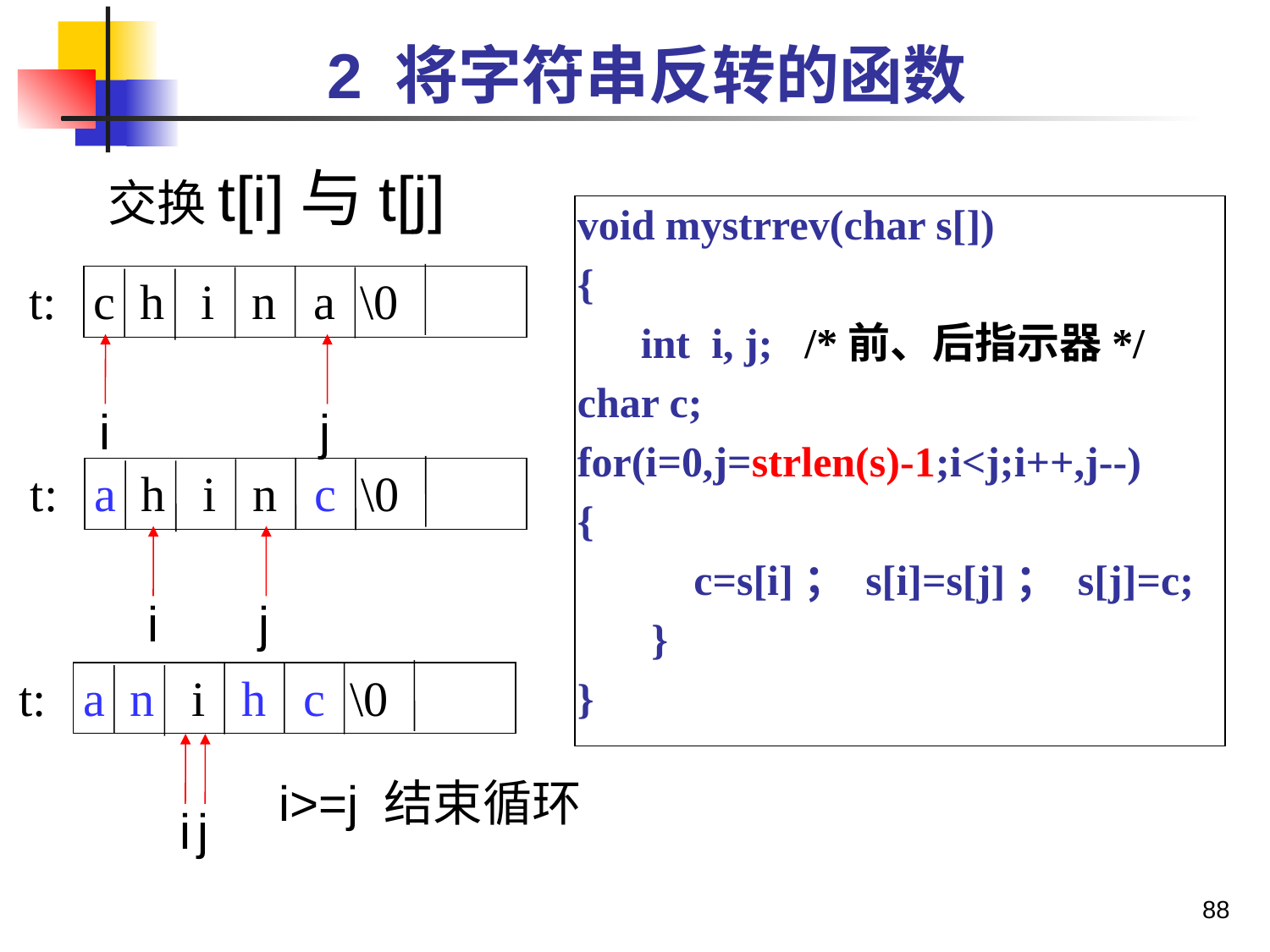

# 2 将字符串反转的函数
交换t[i]与t[j]
void mystrrev(char s[])
{
      int  i, j;   /*前、后指示器*/
char c;
for(i=0,j=strlen(s)-1;i<j;i++,j--)
{
           c=s[i]； s[i]=s[j]； s[j]=c;
       }
}

     t:   c  h   i   n   a  \0

i

j
     t:   a  h   i   n   c  \0

i

j
     t:   a  n   i   h   c  \0

i

j
i>=j 结束循环
88